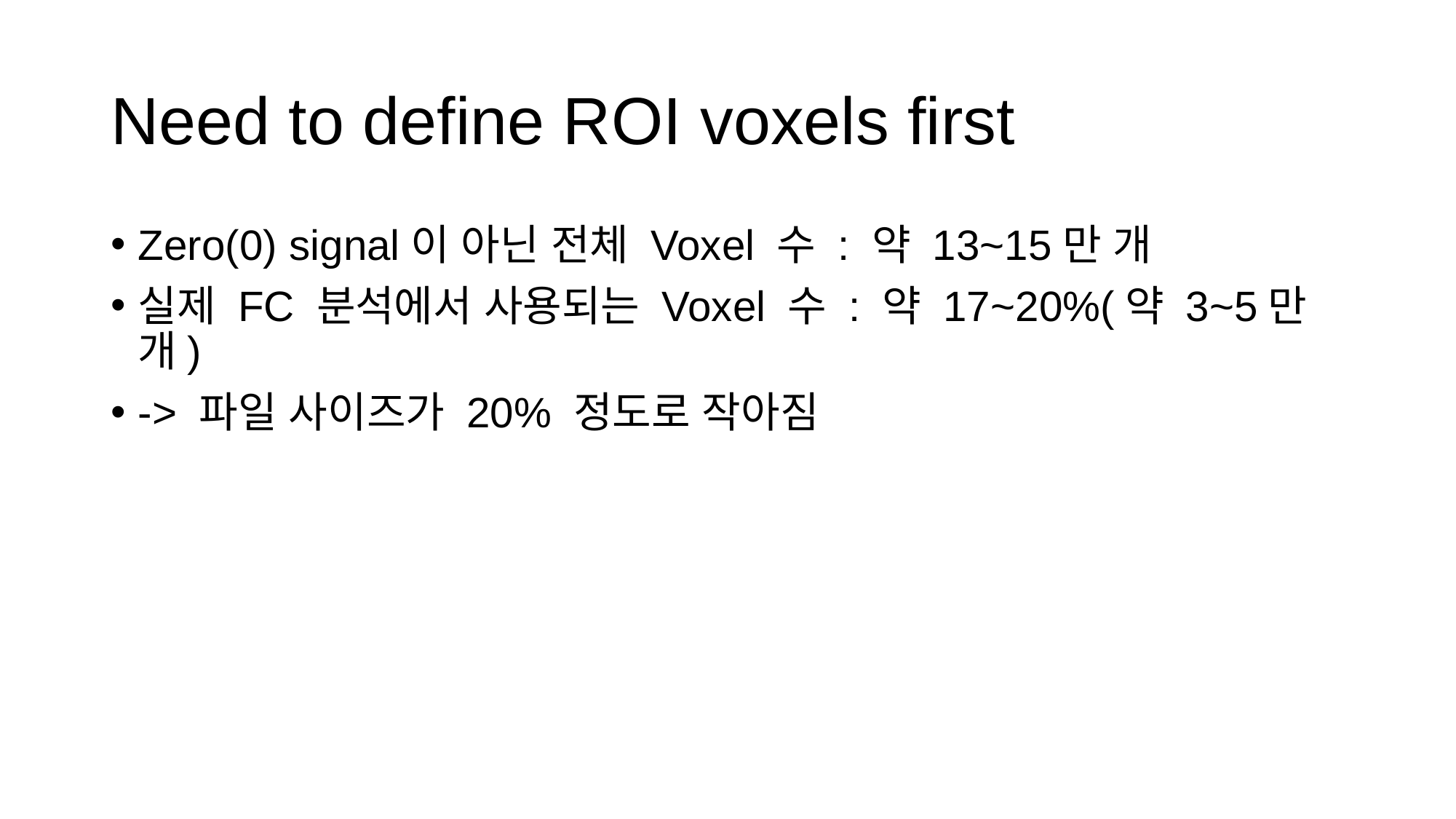

# Need to define ROI voxels first
Zero(0) signal이 아닌 전체 Voxel 수 : 약 13~15만 개
실제 FC 분석에서 사용되는 Voxel 수 : 약 17~20%(약 3~5만 개)
-> 파일 사이즈가 20% 정도로 작아짐